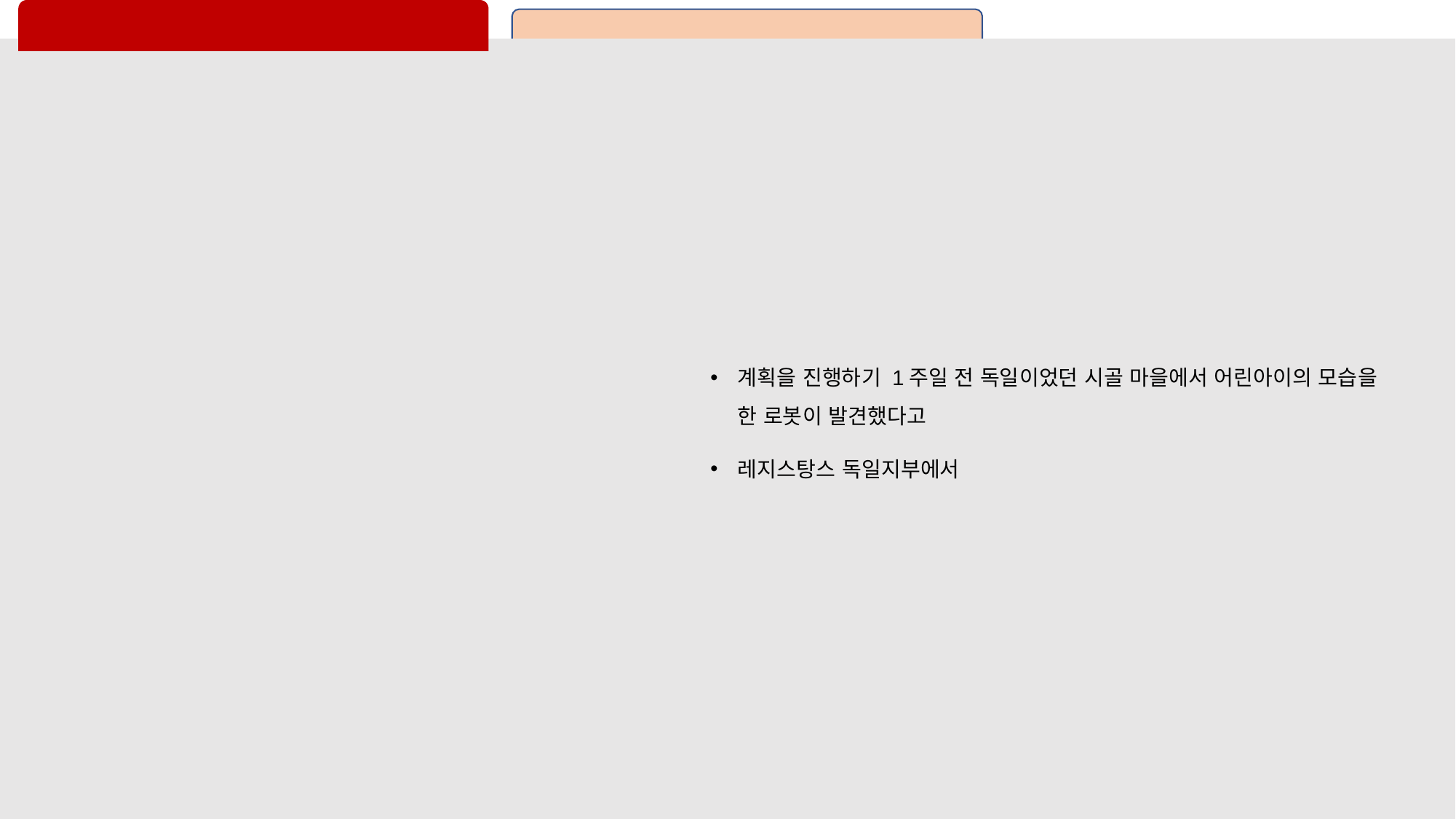

#

계획을 진행하기 1주일 전 독일이었던 시골 마을에서 어린아이의 모습을 한 로봇이 발견했다고
레지스탕스 독일지부에서